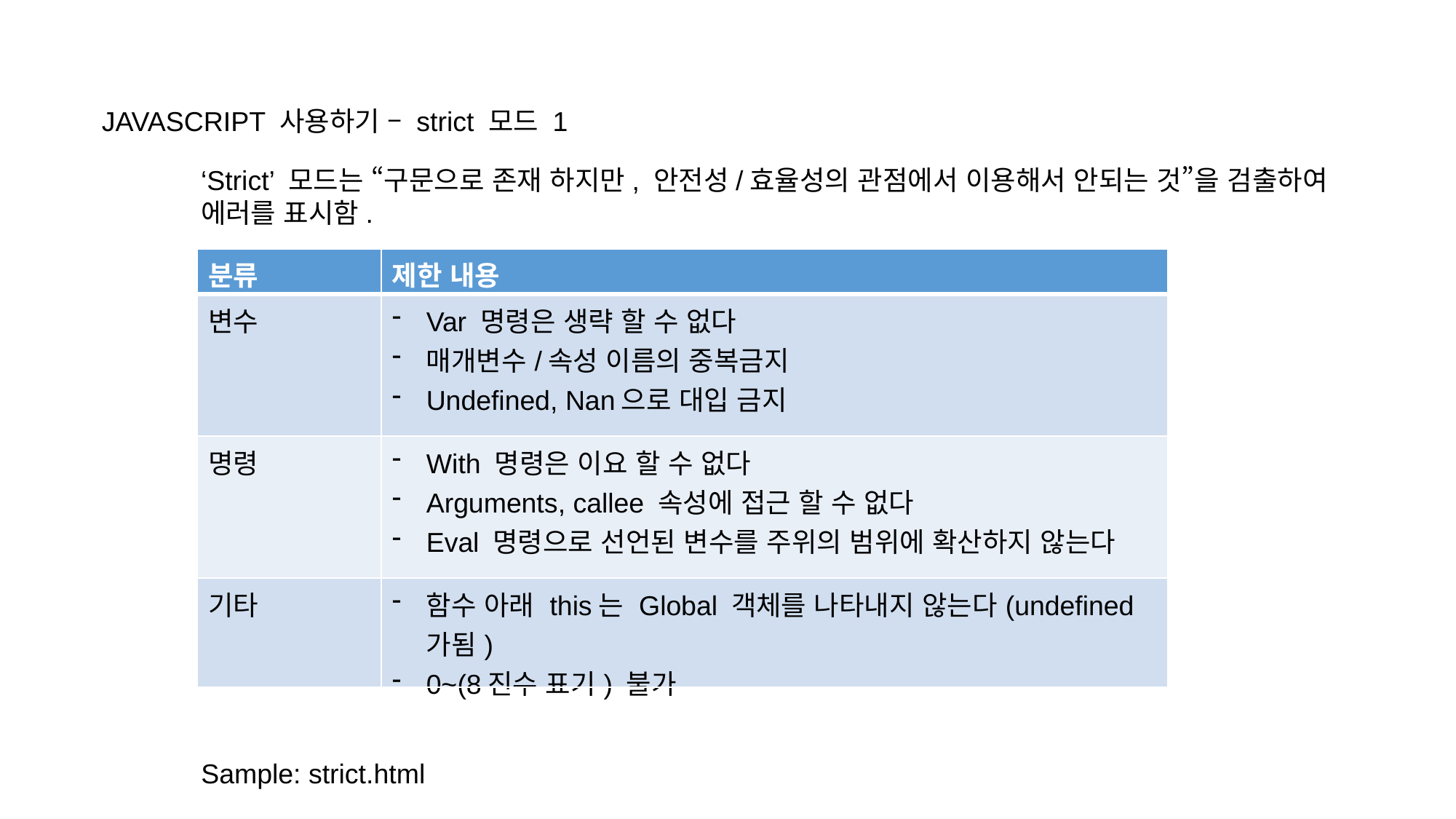

JAVASCRIPT 사용하기 – strict 모드 1
‘Strict’ 모드는 “구문으로 존재 하지만, 안전성/효율성의 관점에서 이용해서 안되는 것”을 검출하여
에러를 표시함.

| 분류 | 제한 내용 |
| --- | --- |
| 변수 | Var 명령은 생략 할 수 없다 매개변수/속성 이름의 중복금지 Undefined, Nan으로 대입 금지 |
| 명령 | With 명령은 이요 할 수 없다 Arguments, callee 속성에 접근 할 수 없다 Eval 명령으로 선언된 변수를 주위의 범위에 확산하지 않는다 |
| 기타 | 함수 아래 this는 Global 객체를 나타내지 않는다(undefined 가됨) 0~(8진수 표기) 불가 |
Sample: strict.html